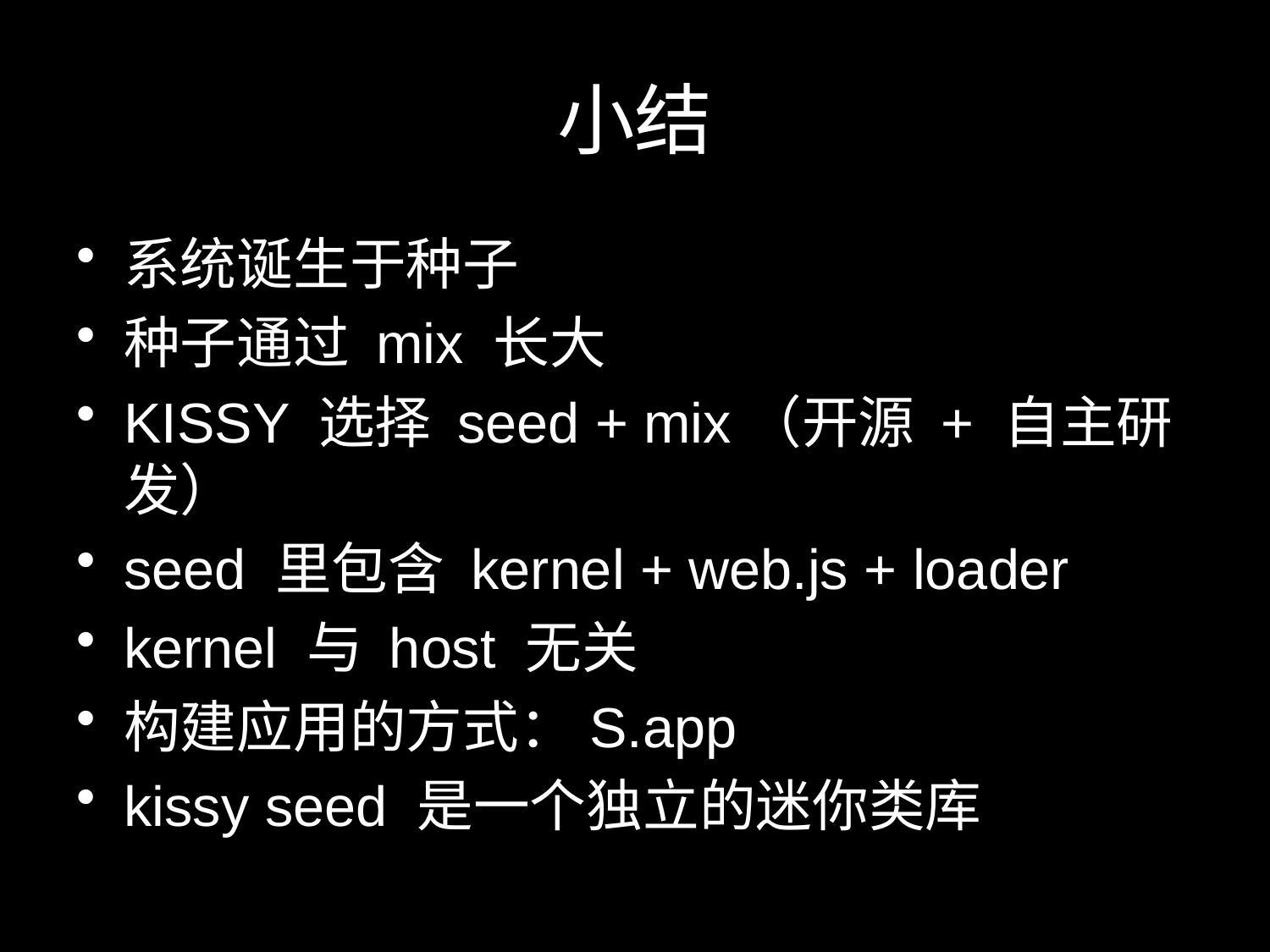

# 小结
系统诞生于种子
种子通过 mix 长大
KISSY 选择 seed + mix（开源 + 自主研发）
seed 里包含 kernel + web.js + loader
kernel 与 host 无关
构建应用的方式：S.app
kissy seed 是一个独立的迷你类库